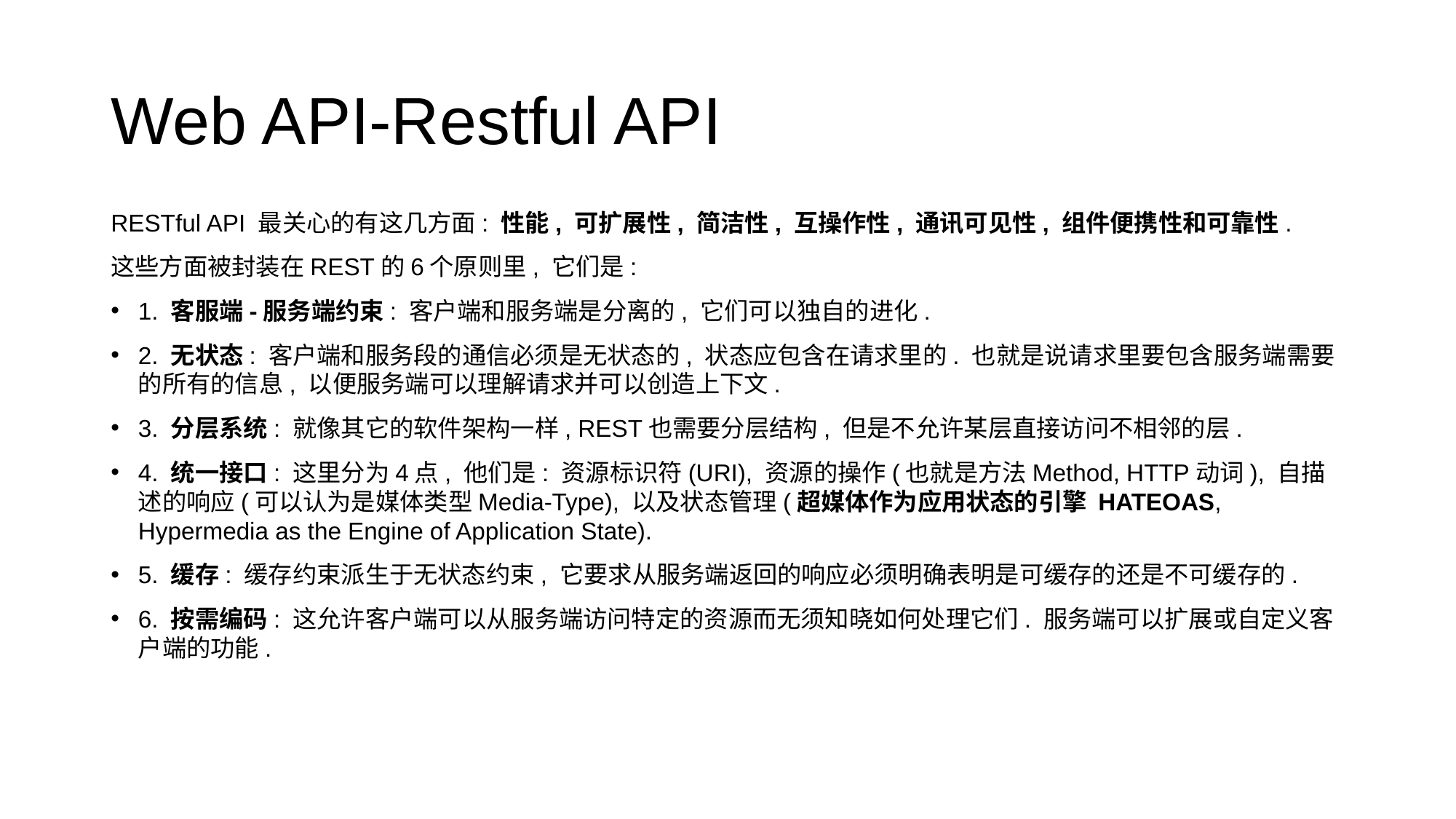

# Web API-Restful API
RESTful API 最关心的有这几方面: 性能, 可扩展性, 简洁性, 互操作性, 通讯可见性, 组件便携性和可靠性.
这些方面被封装在REST的6个原则里, 它们是:
1. 客服端-服务端约束: 客户端和服务端是分离的, 它们可以独自的进化.
2. 无状态: 客户端和服务段的通信必须是无状态的, 状态应包含在请求里的. 也就是说请求里要包含服务端需要的所有的信息, 以便服务端可以理解请求并可以创造上下文.
3. 分层系统: 就像其它的软件架构一样, REST也需要分层结构, 但是不允许某层直接访问不相邻的层.
4. 统一接口: 这里分为4点, 他们是: 资源标识符(URI), 资源的操作(也就是方法Method, HTTP动词), 自描述的响应(可以认为是媒体类型Media-Type), 以及状态管理(超媒体作为应用状态的引擎 HATEOAS, Hypermedia as the Engine of Application State).
5. 缓存: 缓存约束派生于无状态约束, 它要求从服务端返回的响应必须明确表明是可缓存的还是不可缓存的.
6. 按需编码: 这允许客户端可以从服务端访问特定的资源而无须知晓如何处理它们. 服务端可以扩展或自定义客户端的功能.